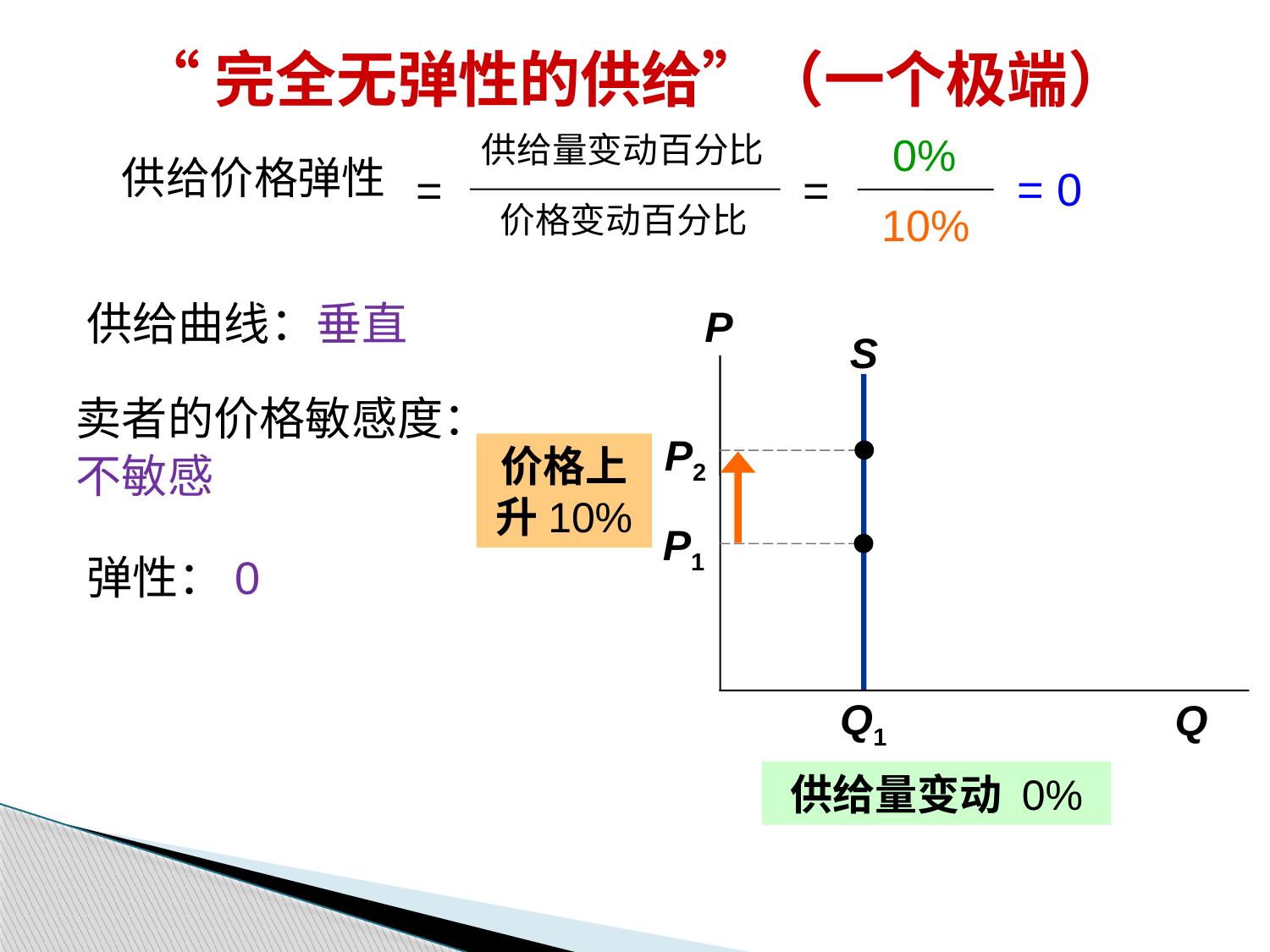

“完全无弹性的供给”（一个极端）
0%
供给量变动百分比
供给价格弹性
=
=

价格变动百分比
= 0
10%
供给曲线：垂直
P

Q
S

卖者的价格敏感度：不敏感

P2

价格上升10%

P1

弹性：0

Q1
供给量变动 0%